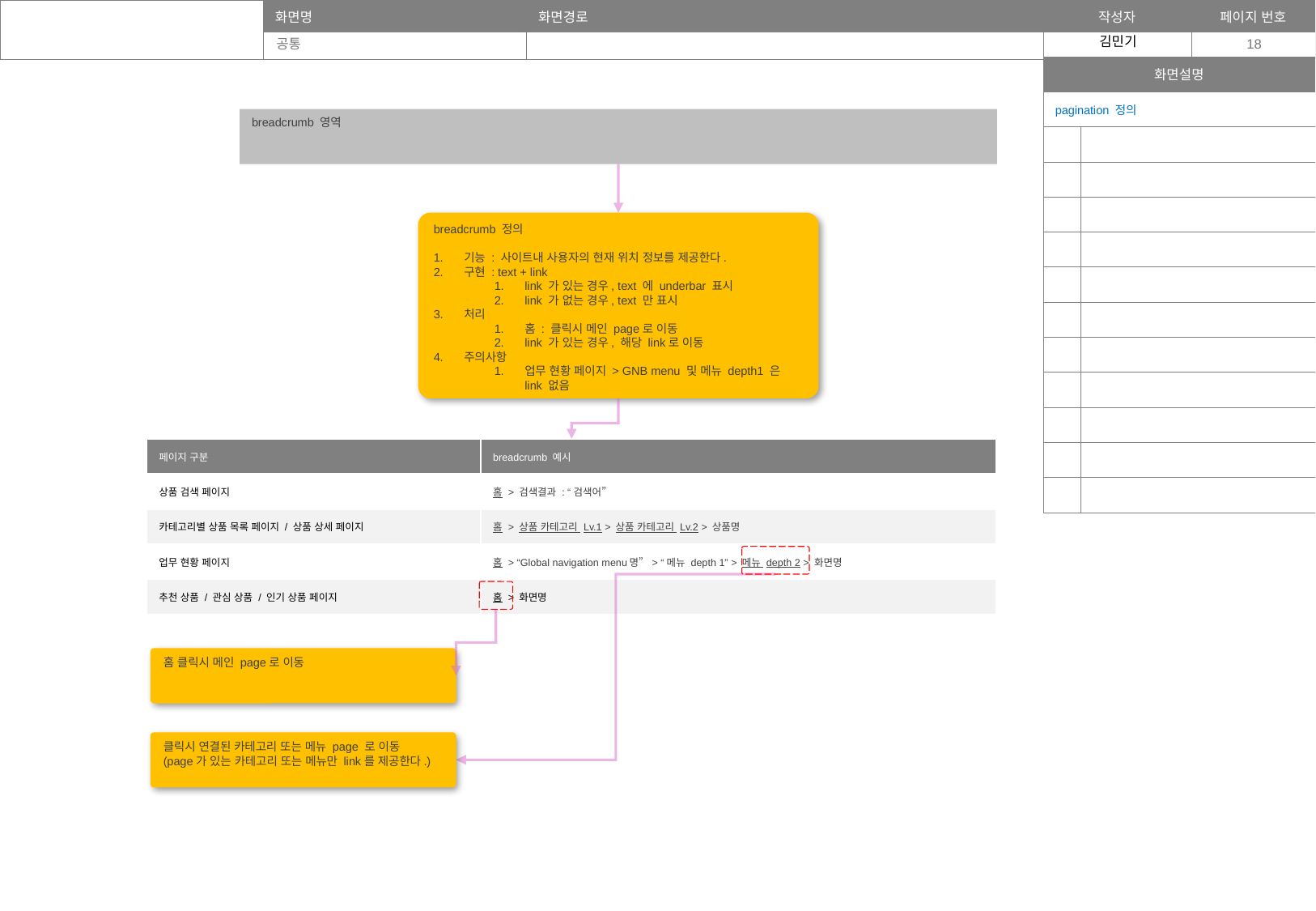

공통

18
| 화면설명 |  |
| --- | --- |
| pagination 정의 |  |
|  |  |
|  |  |
|  |  |
|  |  |
|  |  |
|  |  |
|  |  |
|  |  |
|  |  |
|  |  |
|  |  |
breadcrumb 영역
breadcrumb 정의

기능 : 사이트내 사용자의 현재 위치 정보를 제공한다.
구현 : text + link
link 가 있는 경우, text 에 underbar 표시
link 가 없는 경우, text 만 표시
처리
홈 : 클릭시 메인 page로 이동
link 가 있는 경우, 해당 link로 이동
주의사항
업무 현황 페이지 > GNB menu 및 메뉴 depth1 은 link 없음
| 페이지 구분 | breadcrumb 예시 |
| --- | --- |
| 상품 검색 페이지 | 홈 > 검색결과 : “검색어” |
| 카테고리별 상품 목록 페이지 / 상품 상세 페이지 | 홈 > 상품 카테고리 Lv.1 > 상품 카테고리 Lv.2 > 상품명 |
| 업무 현황 페이지 | 홈 > “Global navigation menu명” > “메뉴 depth 1” > 메뉴 depth 2 > 화면명 |
| 추천 상품 / 관심 상품 / 인기 상품 페이지 | 홈 > 화면명 |

홈 클릭시 메인 page로 이동
클릭시 연결된 카테고리 또는 메뉴 page 로 이동
(page가 있는 카테고리 또는 메뉴만 link를 제공한다.)